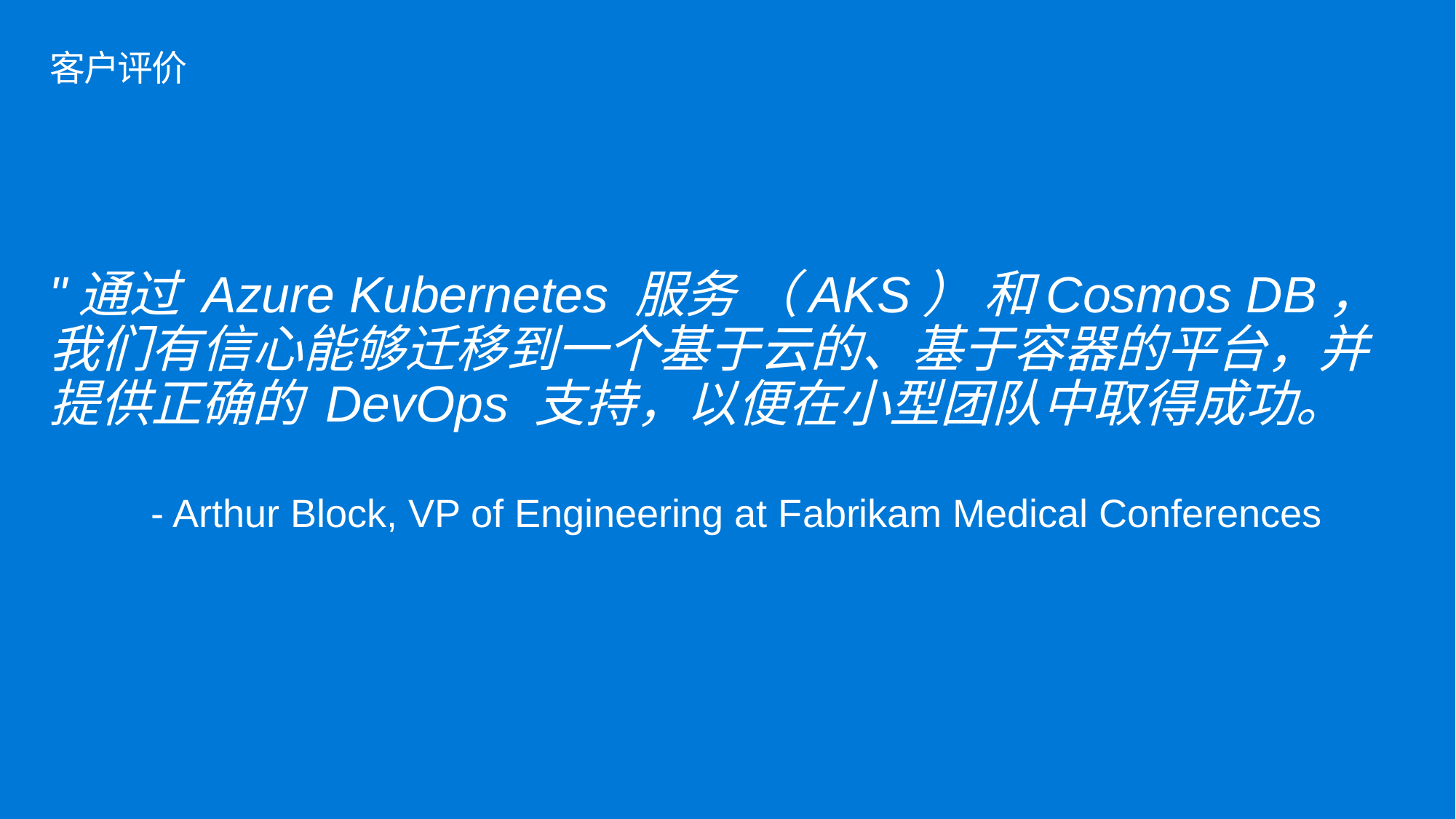

# 客户评价

"通过 Azure Kubernetes 服务 （AKS） 和Cosmos DB，我们有信心能够迁移到一个基于云的、基于容器的平台，并提供正确的 DevOps 支持，以便在小型团队中取得成功。

	- Arthur Block, VP of Engineering at Fabrikam Medical Conferences